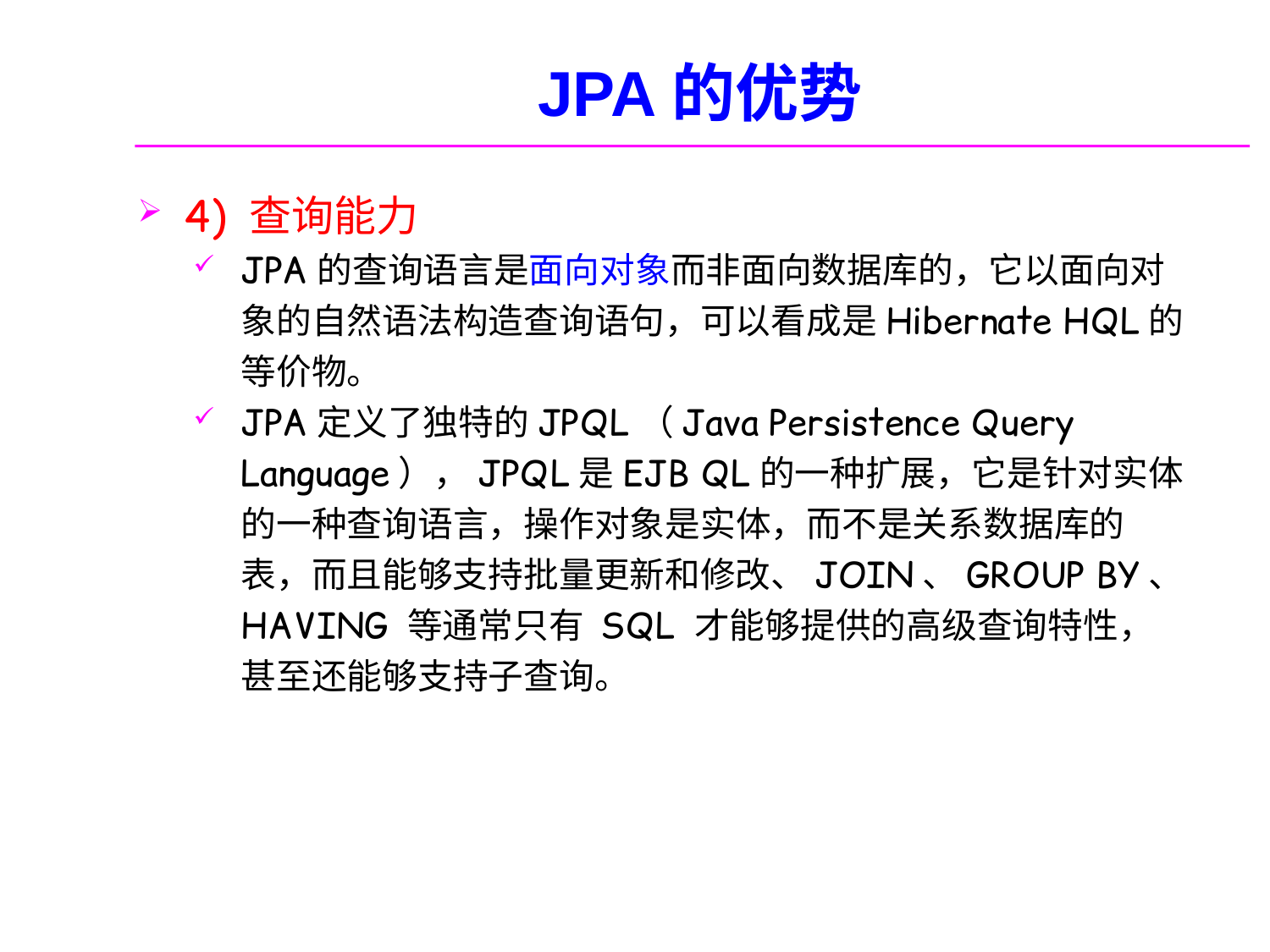

# JPA的优势
4) 查询能力
JPA的查询语言是面向对象而非面向数据库的，它以面向对象的自然语法构造查询语句，可以看成是Hibernate HQL的等价物。
JPA定义了独特的JPQL（Java Persistence Query Language），JPQL是EJB QL的一种扩展，它是针对实体的一种查询语言，操作对象是实体，而不是关系数据库的表，而且能够支持批量更新和修改、JOIN、GROUP BY、HAVING 等通常只有 SQL 才能够提供的高级查询特性，甚至还能够支持子查询。

72